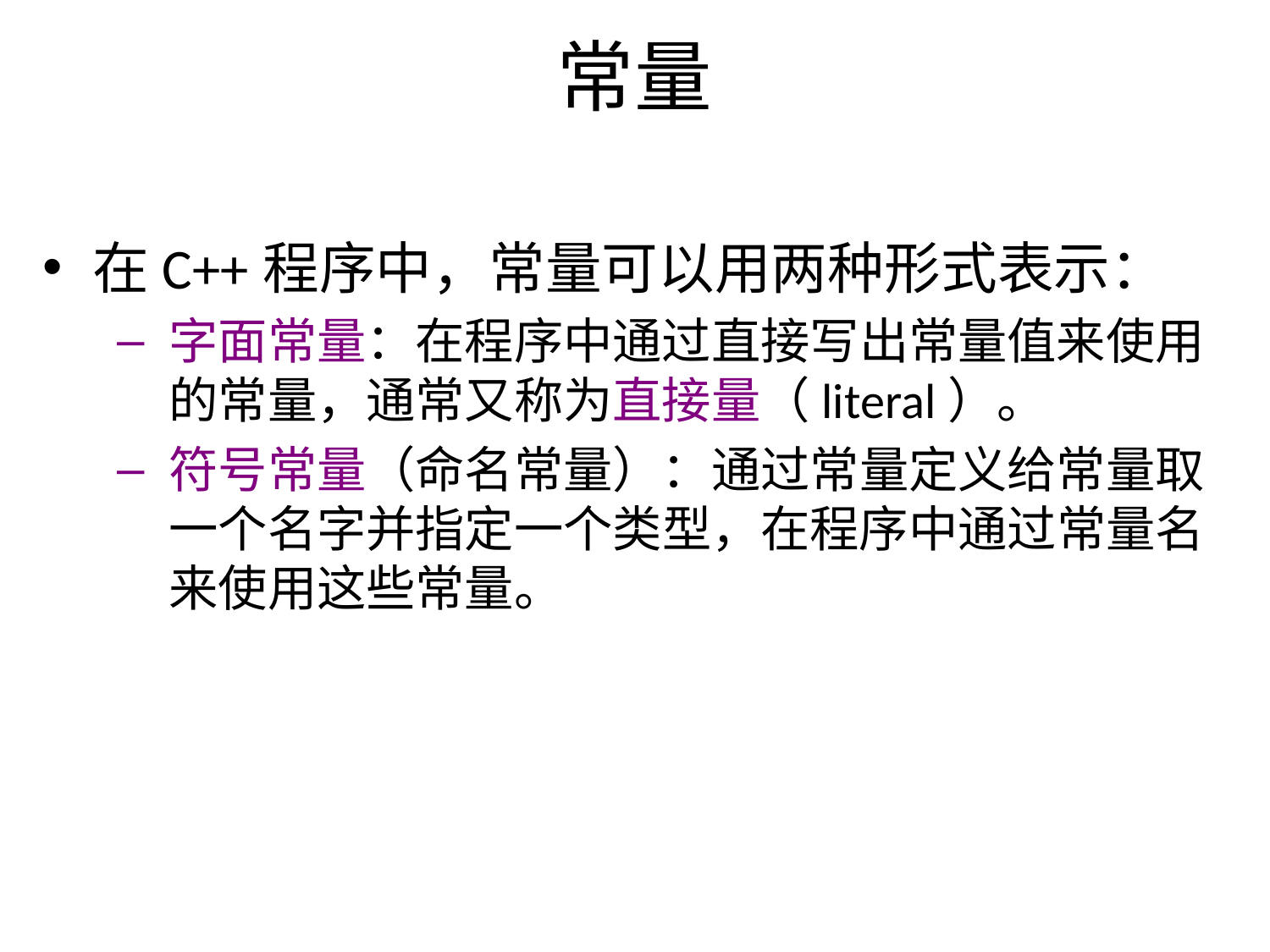

# 常量
在C++程序中，常量可以用两种形式表示：
字面常量：在程序中通过直接写出常量值来使用的常量，通常又称为直接量（literal）。
符号常量（命名常量）：通过常量定义给常量取一个名字并指定一个类型，在程序中通过常量名来使用这些常量。